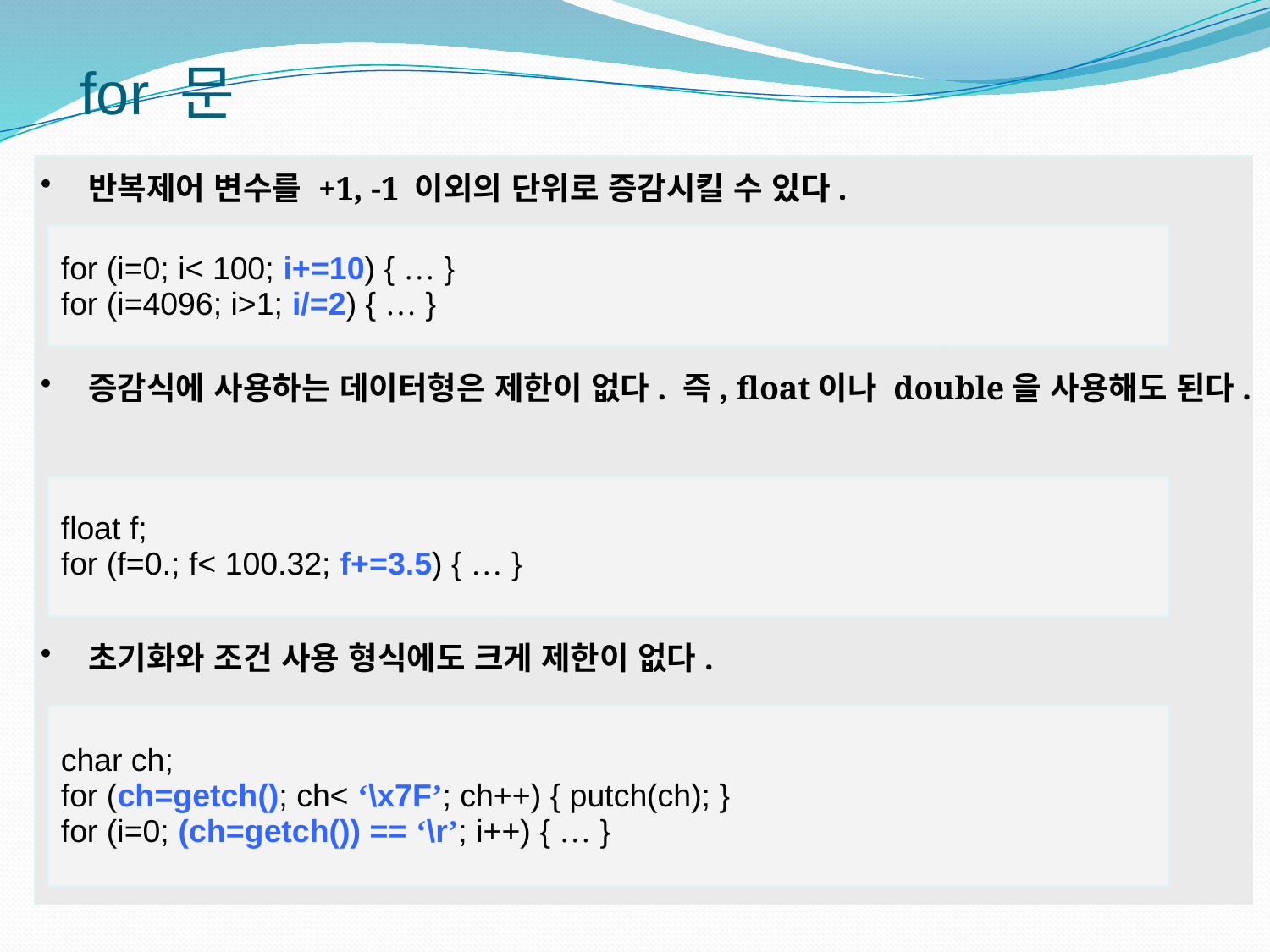

for 문

반복제어 변수를 +1, -1 이외의 단위로 증감시킬 수 있다.
| for (i=0; i< 100; i+=10) { … } for (i=4096; i>1; i/=2) { … } |
| --- |
증감식에 사용하는 데이터형은 제한이 없다. 즉, float이나 double을 사용해도 된다.
| float f; for (f=0.; f< 100.32; f+=3.5) { … } |
| --- |
초기화와 조건 사용 형식에도 크게 제한이 없다.
| char ch; for (ch=getch(); ch< ‘\x7F’; ch++) { putch(ch); } for (i=0; (ch=getch()) == ‘\r’; i++) { … } |
| --- |